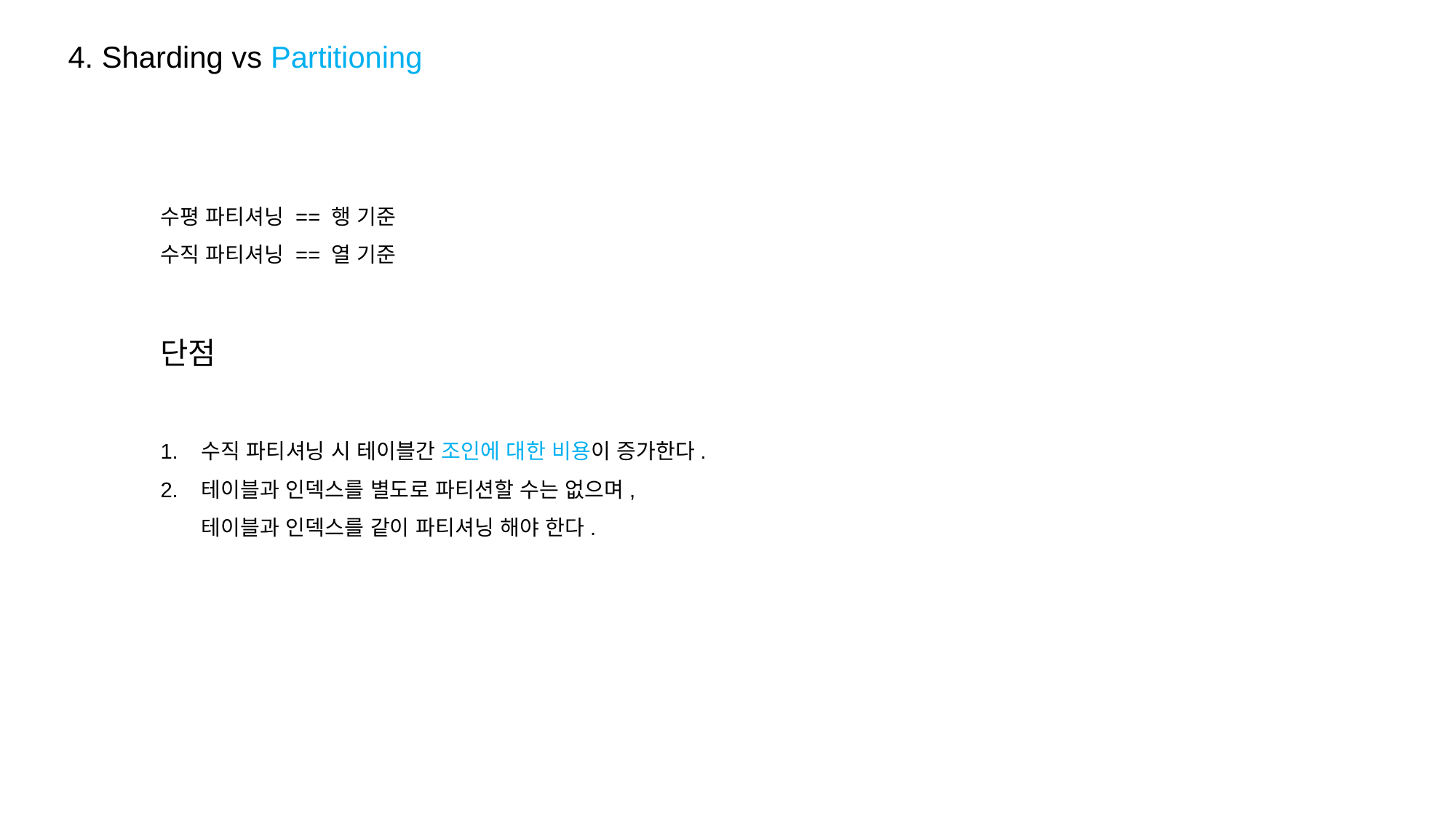

4. Sharding vs Partitioning
수평 파티셔닝 == 행 기준
수직 파티셔닝 == 열 기준

단점

수직 파티셔닝 시 테이블간 조인에 대한 비용이 증가한다.
테이블과 인덱스를 별도로 파티션할 수는 없으며,
테이블과 인덱스를 같이 파티셔닝 해야 한다.